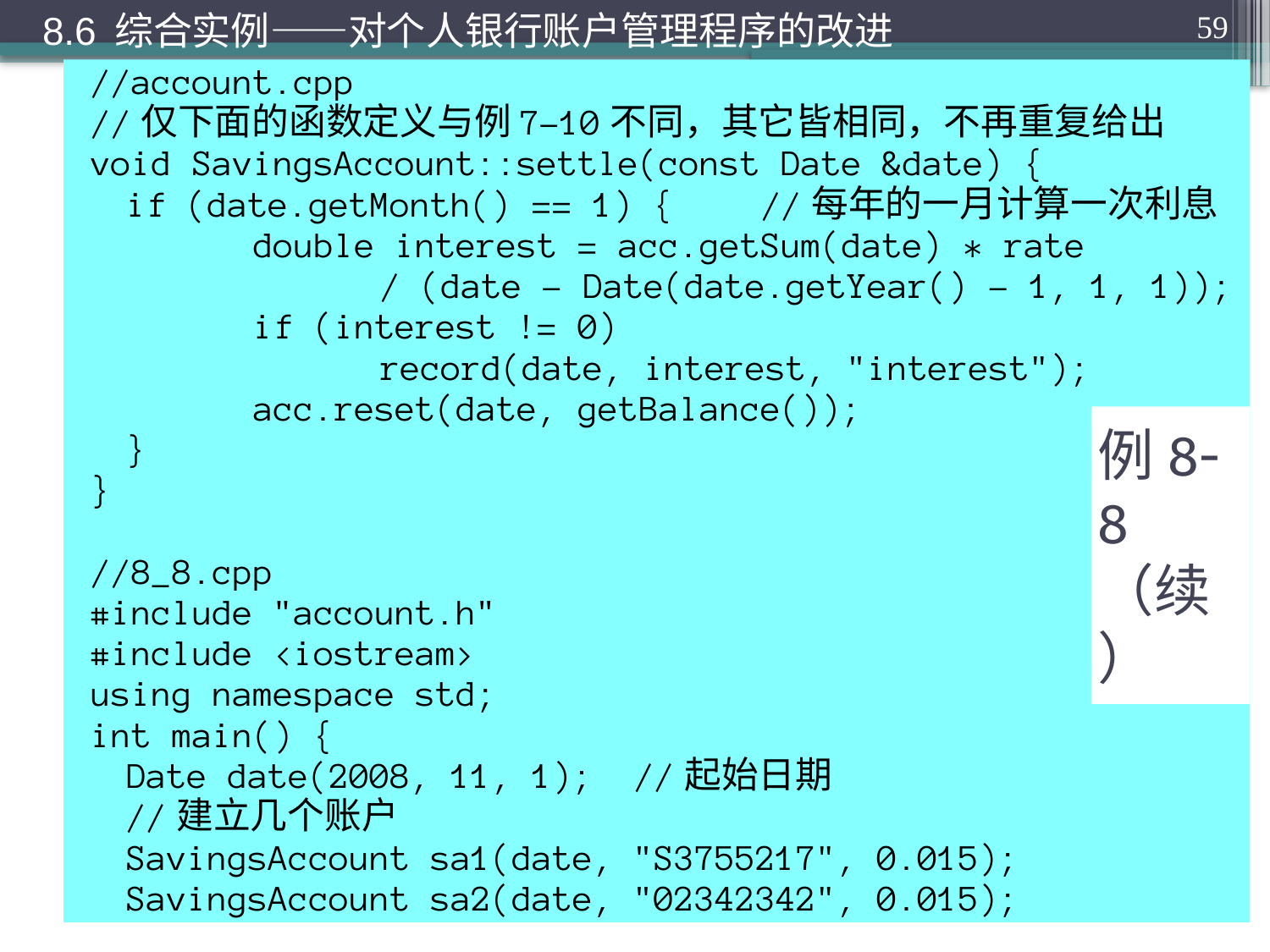

8.6 综合实例——对个人银行账户管理程序的改进
59
//account.cpp
//仅下面的函数定义与例7-10不同，其它皆相同，不再重复给出
void SavingsAccount::settle(const Date &date) {
	if (date.getMonth() == 1) {	//每年的一月计算一次利息
		double interest = acc.getSum(date) * rate
			/ (date - Date(date.getYear() - 1, 1, 1));
		if (interest != 0)
			record(date, interest, "interest");
		acc.reset(date, getBalance());
	}
}

//8_8.cpp
#include "account.h"
#include <iostream>
using namespace std;
int main() {
	Date date(2008, 11, 1);	//起始日期
	//建立几个账户
	SavingsAccount sa1(date, "S3755217", 0.015);
	SavingsAccount sa2(date, "02342342", 0.015);
# 例8-8（续）